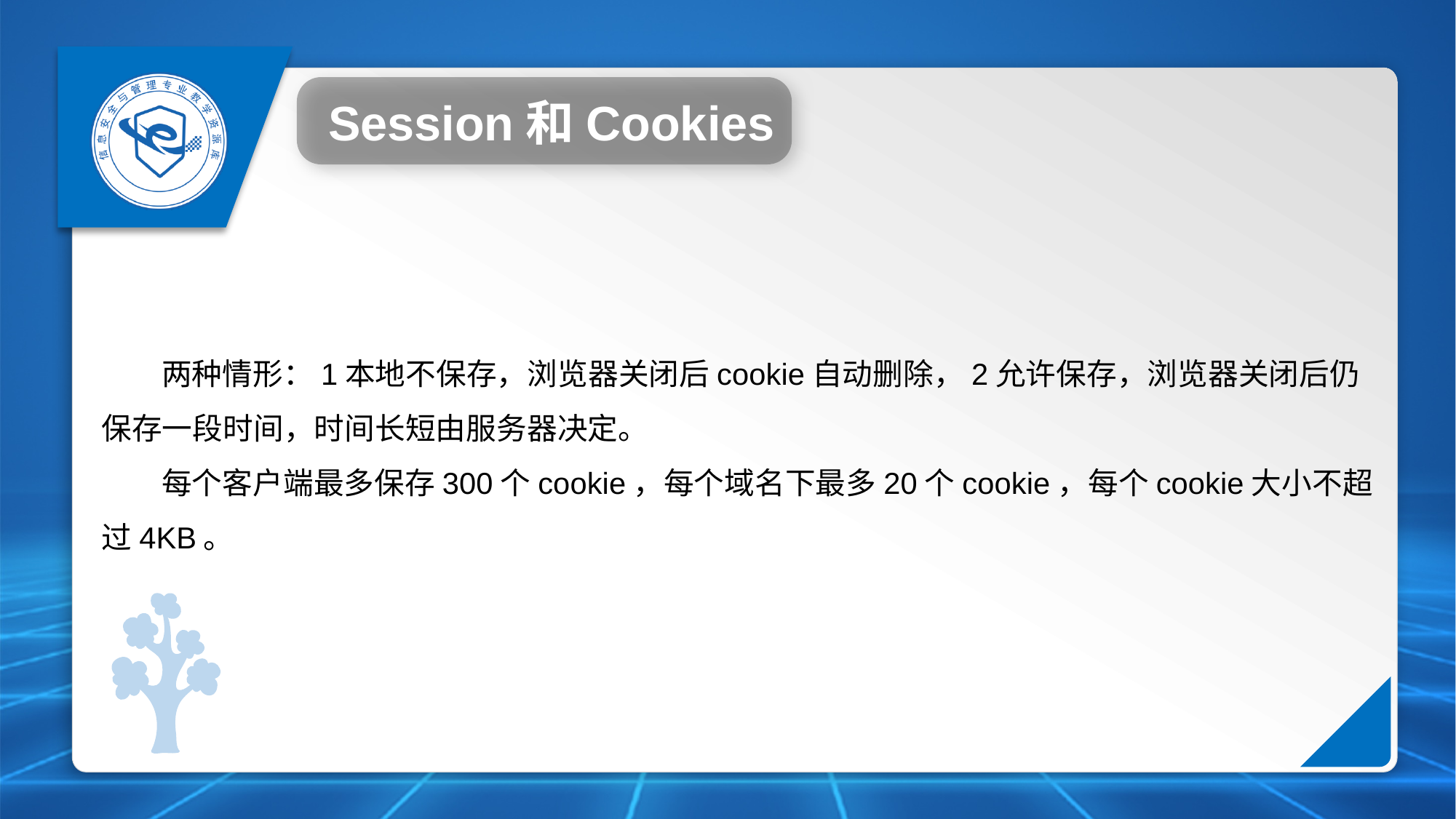

Session和Cookies
两种情形：1本地不保存，浏览器关闭后cookie自动删除，2允许保存，浏览器关闭后仍保存一段时间，时间长短由服务器决定。
每个客户端最多保存300个cookie，每个域名下最多20个cookie，每个cookie大小不超过4KB。